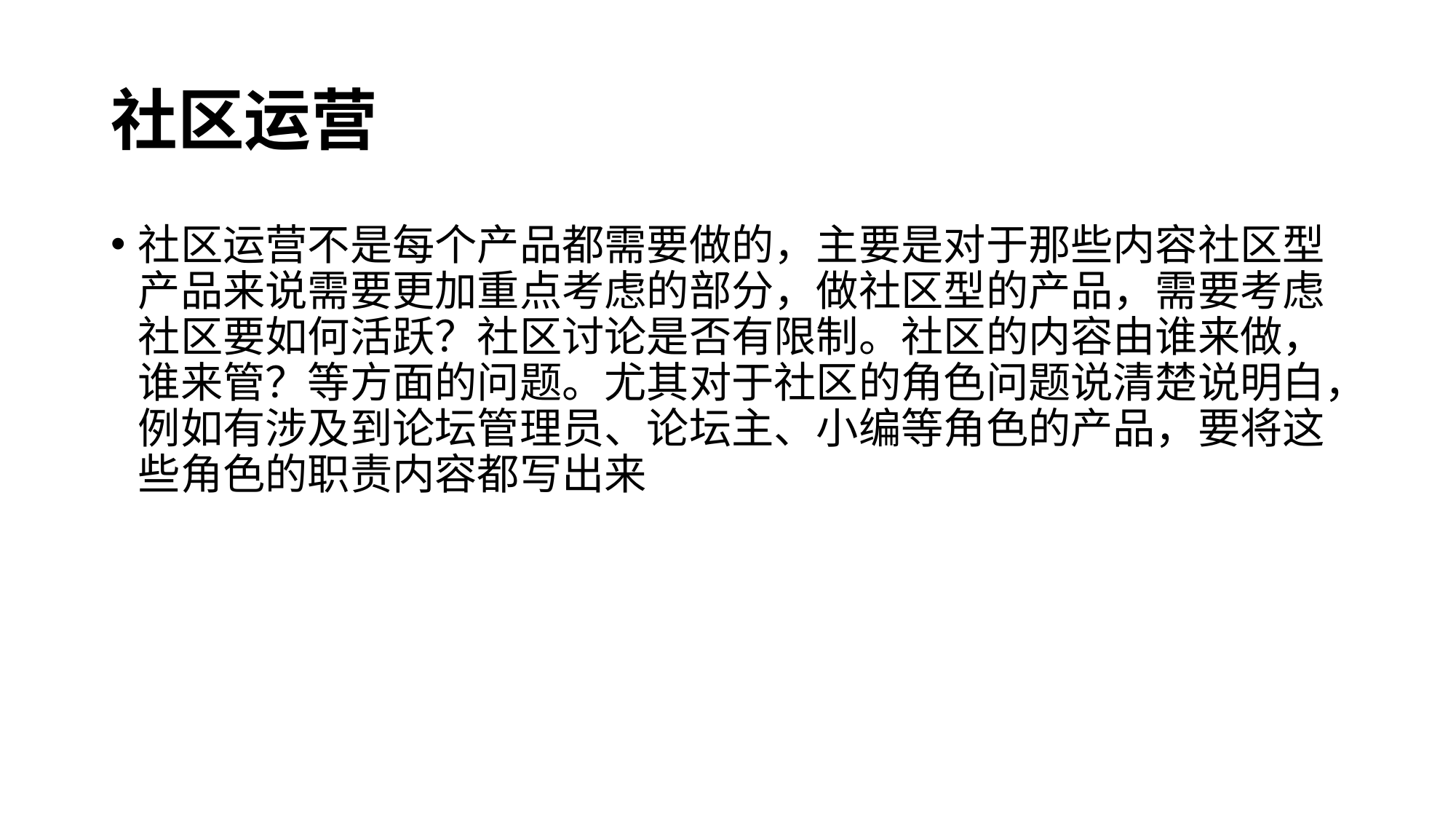

# 社区运营
社区运营不是每个产品都需要做的，主要是对于那些内容社区型产品来说需要更加重点考虑的部分，做社区型的产品，需要考虑社区要如何活跃？社区讨论是否有限制。社区的内容由谁来做，谁来管？等方面的问题。尤其对于社区的角色问题说清楚说明白，例如有涉及到论坛管理员、论坛主、小编等角色的产品，要将这些角色的职责内容都写出来